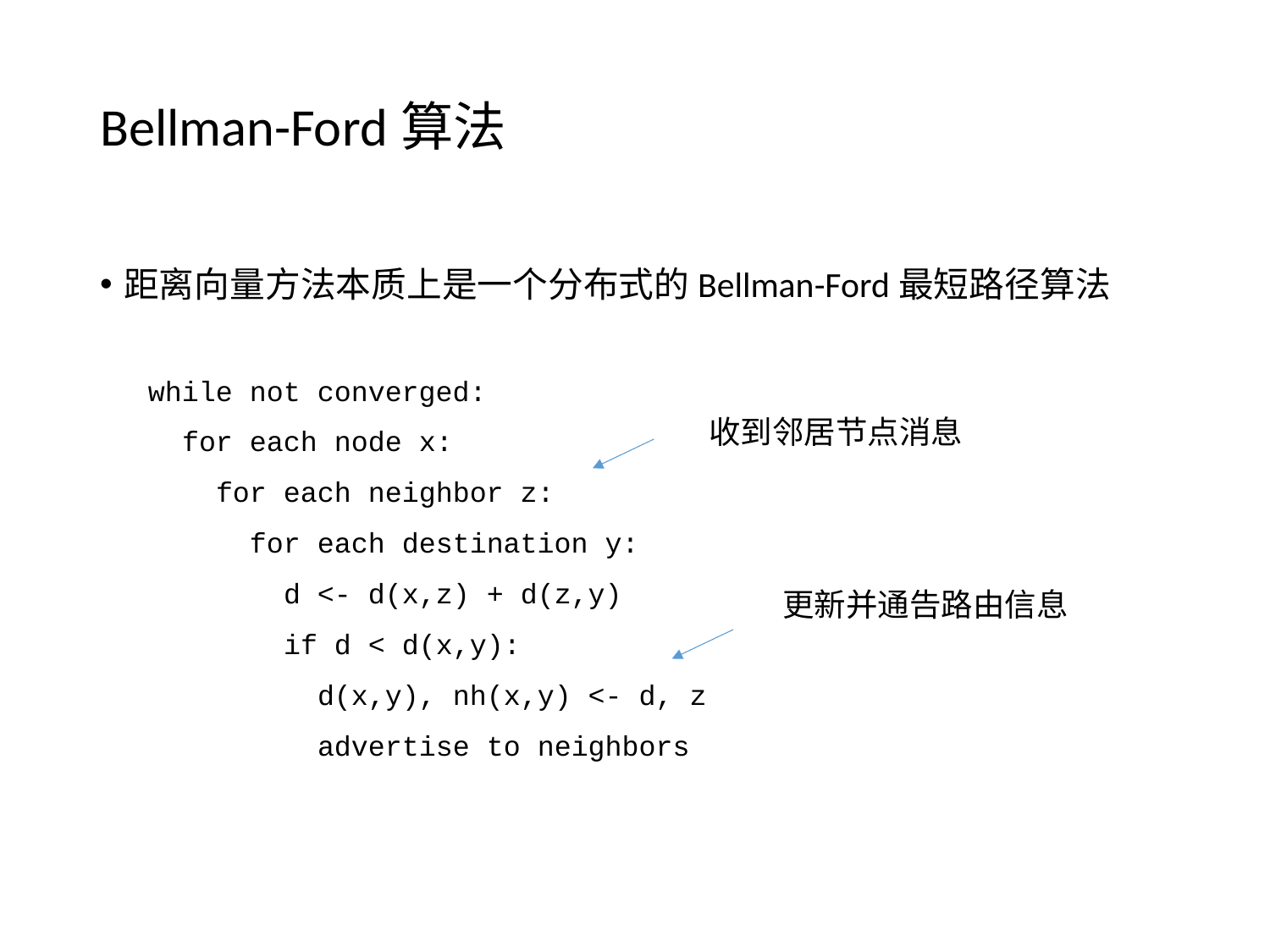

# Bellman-Ford算法
距离向量方法本质上是一个分布式的Bellman-Ford最短路径算法
while not converged:
  for each node x:
    for each neighbor z:
      for each destination y:
        d <- d(x,z) + d(z,y)
        if d < d(x,y):
          d(x,y), nh(x,y) <- d, z
          advertise to neighbors
收到邻居节点消息
更新并通告路由信息
9